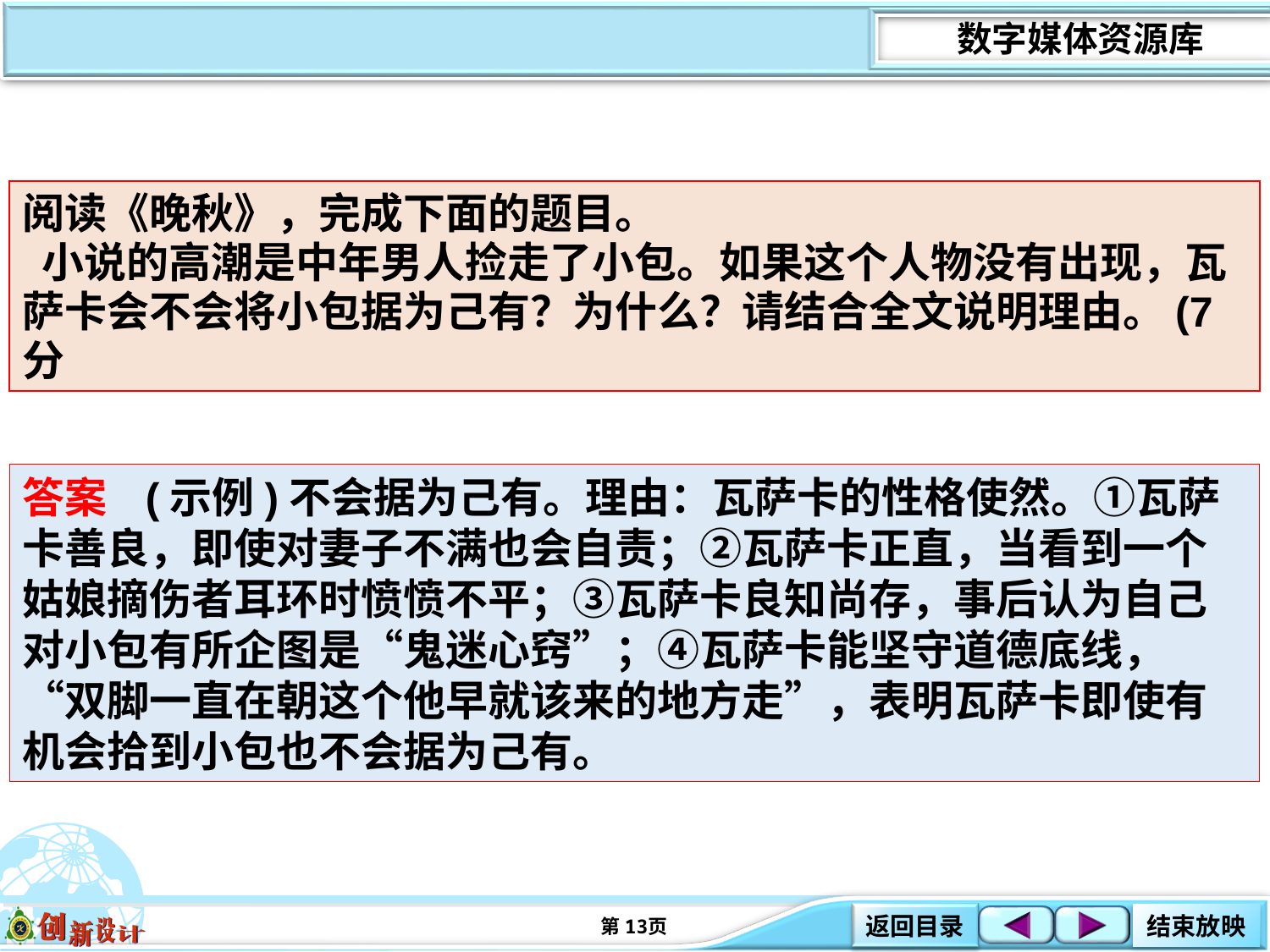

阅读《晚秋》，完成下面的题目。
 小说的高潮是中年男人捡走了小包。如果这个人物没有出现，瓦萨卡会不会将小包据为己有？为什么？请结合全文说明理由。(7分
答案   (示例)不会据为己有。理由：瓦萨卡的性格使然。①瓦萨卡善良，即使对妻子不满也会自责；②瓦萨卡正直，当看到一个姑娘摘伤者耳环时愤愤不平；③瓦萨卡良知尚存，事后认为自己对小包有所企图是“鬼迷心窍”；④瓦萨卡能坚守道德底线，“双脚一直在朝这个他早就该来的地方走”，表明瓦萨卡即使有机会拾到小包也不会据为己有。